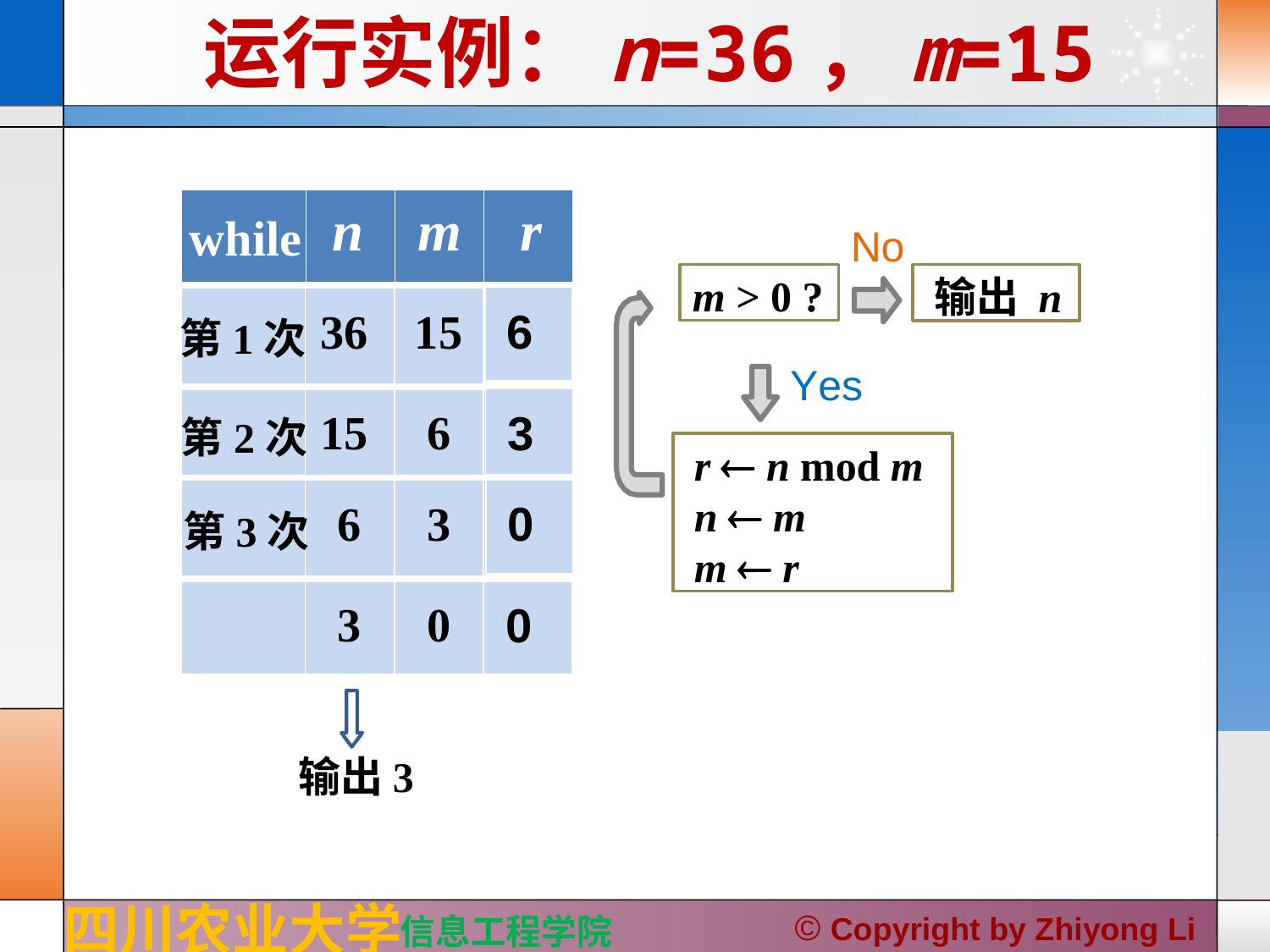

# 运行实例：n=36，m=15
|  | n | m | r |
| --- | --- | --- | --- |
while
No
m > 0 ?
输出 n

| 6 |
| --- |
|  | 36 | 15 |  |
| --- | --- | --- | --- |

第1次
Yes

| 3 |
| --- |
|  | 15 | 6 |  |
| --- | --- | --- | --- |
第2次
r ← n mod m  n ← m
m ← r
| 0 |
| --- |
|  | 6 | 3 |  |
| --- | --- | --- | --- |
第3次
|  | 3 | 0 | 0 |
| --- | --- | --- | --- |

输出3